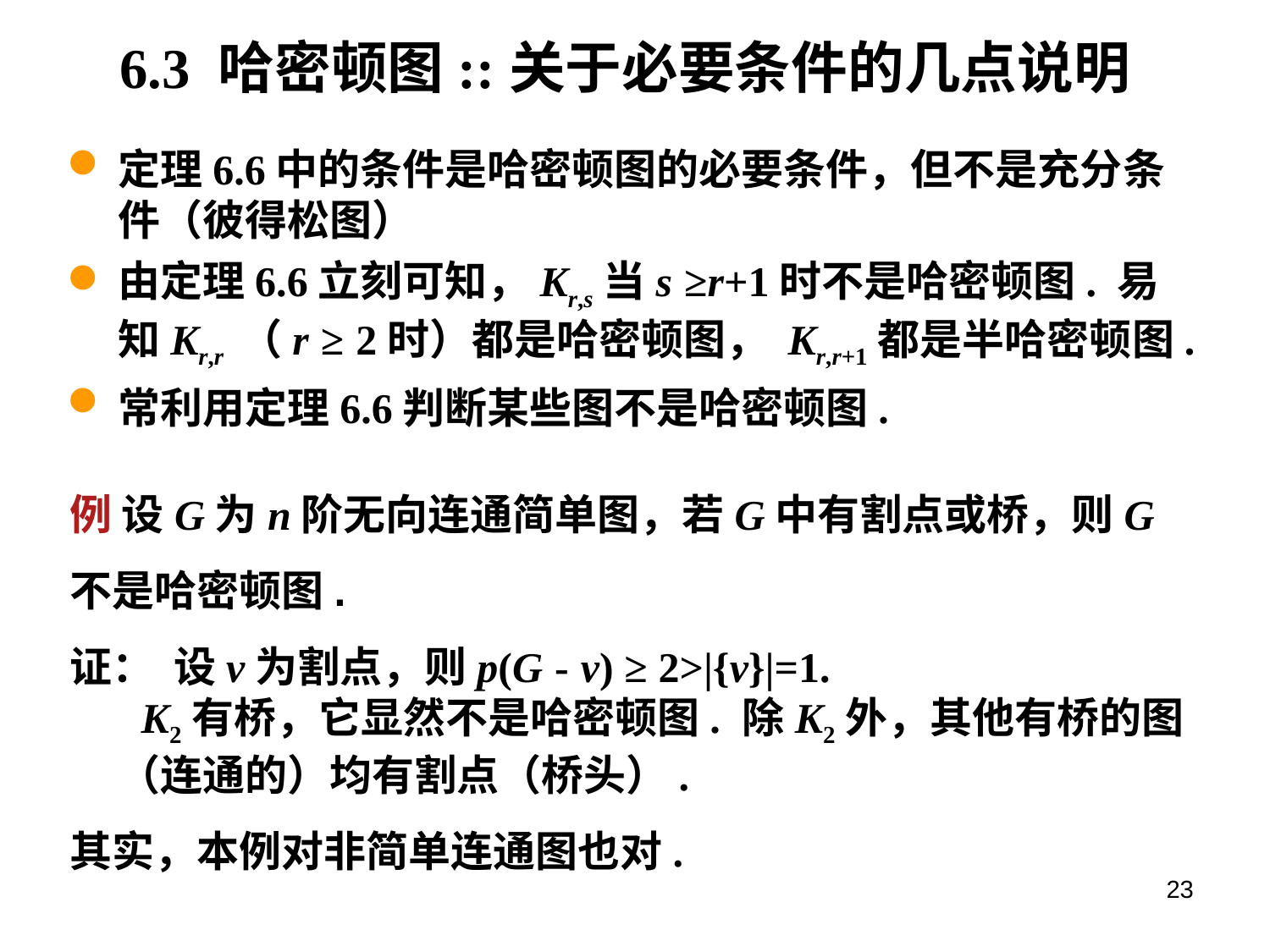

# 6.3 哈密顿图::关于必要条件的几点说明
定理6.6中的条件是哈密顿图的必要条件，但不是充分条件（彼得松图）
由定理6.6立刻可知，Kr,s当s ≥r+1时不是哈密顿图. 易知Kr,r （r ≥ 2时）都是哈密顿图， Kr,r+1都是半哈密顿图.
常利用定理6.6判断某些图不是哈密顿图.
例 设G为n阶无向连通简单图，若G中有割点或桥，则G不是哈密顿图.
证：  设v为割点，则p(G - v) ≥ 2>|{v}|=1.
      K2有桥，它显然不是哈密顿图. 除K2外，其他有桥的图
    （连通的）均有割点（桥头）.
其实，本例对非简单连通图也对.
23